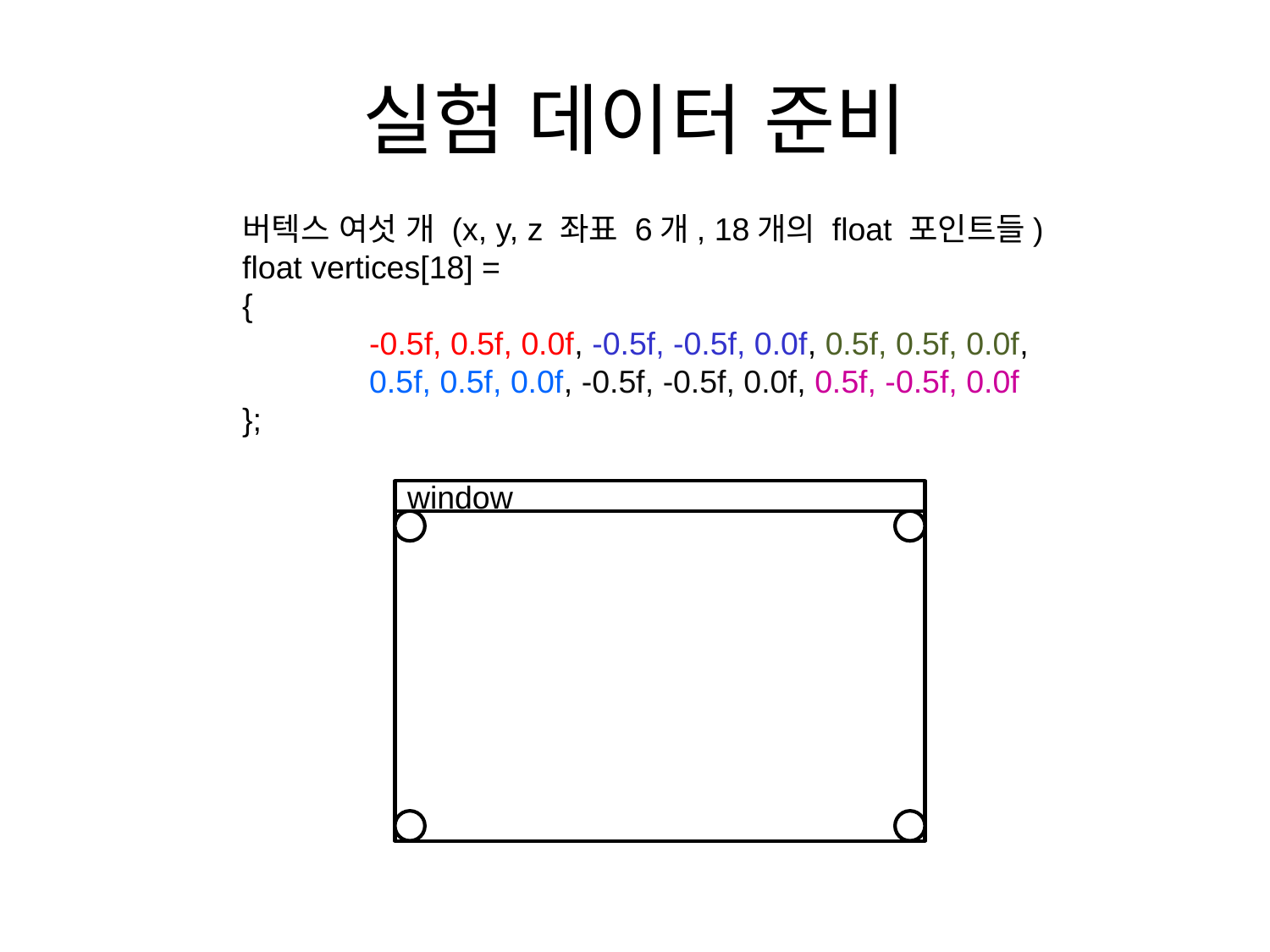

# 실험 데이터 준비
버텍스 여섯 개 (x, y, z 좌표 6개, 18개의 float 포인트들)
float vertices[18] =
{
	-0.5f, 0.5f, 0.0f, -0.5f, -0.5f, 0.0f, 0.5f, 0.5f, 0.0f,
  	0.5f, 0.5f, 0.0f, -0.5f, -0.5f, 0.0f, 0.5f, -0.5f, 0.0f
};
window